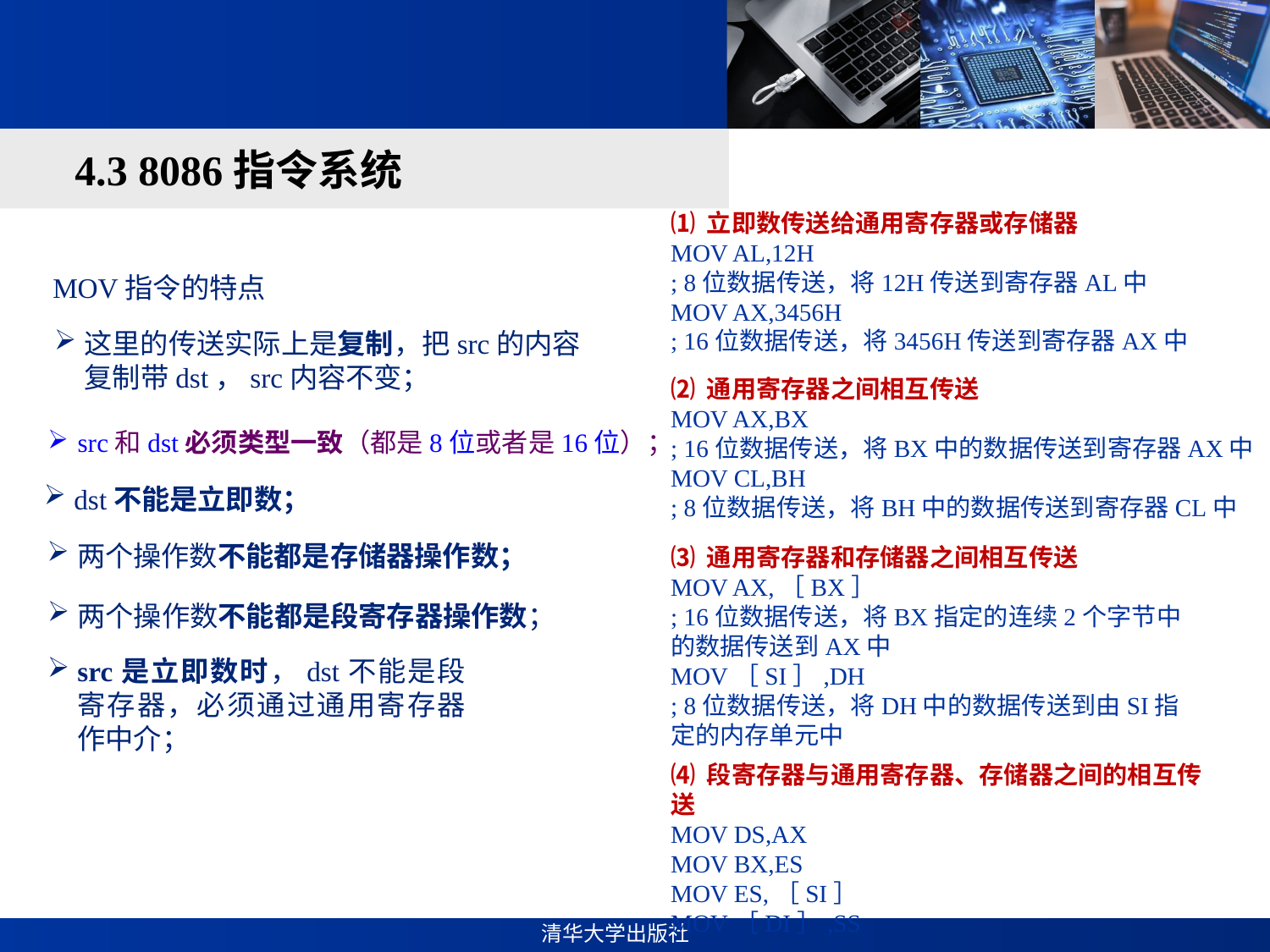

#
4.3 8086指令系统

⑴ 立即数传送给通用寄存器或存储器
MOV AL,12H
; 8位数据传送，将12H传送到寄存器AL中
MOV AX,3456H
; 16位数据传送，将3456H传送到寄存器AX中
MOV指令的特点
这里的传送实际上是复制，把src的内容复制带dst，src内容不变；
⑵ 通用寄存器之间相互传送
MOV AX,BX
; 16位数据传送，将BX中的数据传送到寄存器AX中
MOV CL,BH
; 8位数据传送，将BH中的数据传送到寄存器CL中
src和dst必须类型一致（都是8位或者是16位）；
dst不能是立即数；
两个操作数不能都是存储器操作数；
⑶ 通用寄存器和存储器之间相互传送
MOV AX,［BX］
; 16位数据传送，将BX指定的连续2个字节中的数据传送到AX中
MOV［SI］,DH
; 8位数据传送，将DH中的数据传送到由SI指定的内存单元中
两个操作数不能都是段寄存器操作数；
src是立即数时，dst不能是段寄存器，必须通过通用寄存器作中介；
⑷ 段寄存器与通用寄存器、存储器之间的相互传送
MOV DS,AX
MOV BX,ES
MOV ES,［SI］
MOV［DI］,SS